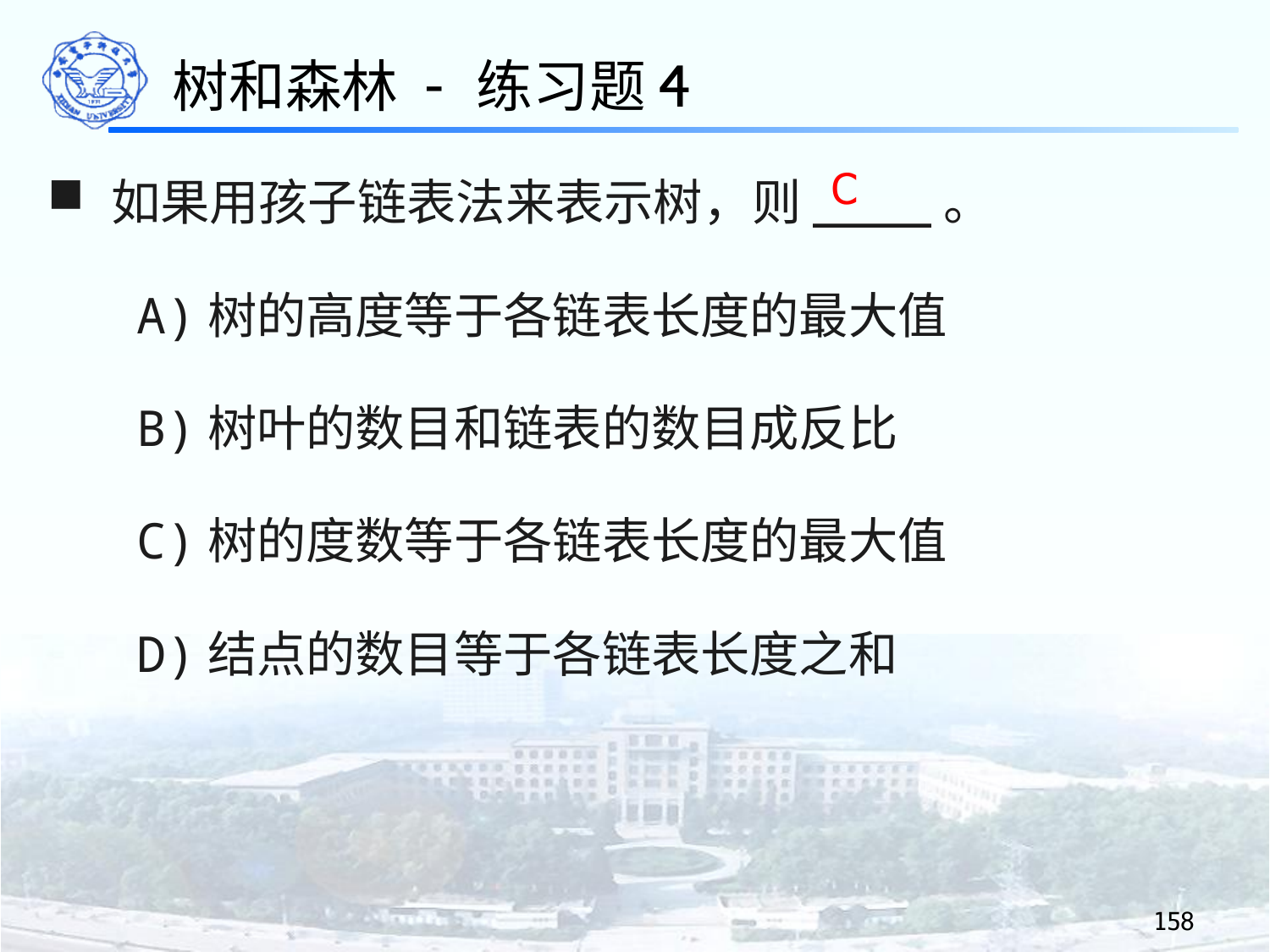

树和森林 - 练习题4
如果用孩子链表法来表示树，则____。
   A)树的高度等于各链表长度的最大值
   B)树叶的数目和链表的数目成反比
   C)树的度数等于各链表长度的最大值
   D)结点的数目等于各链表长度之和
C
158